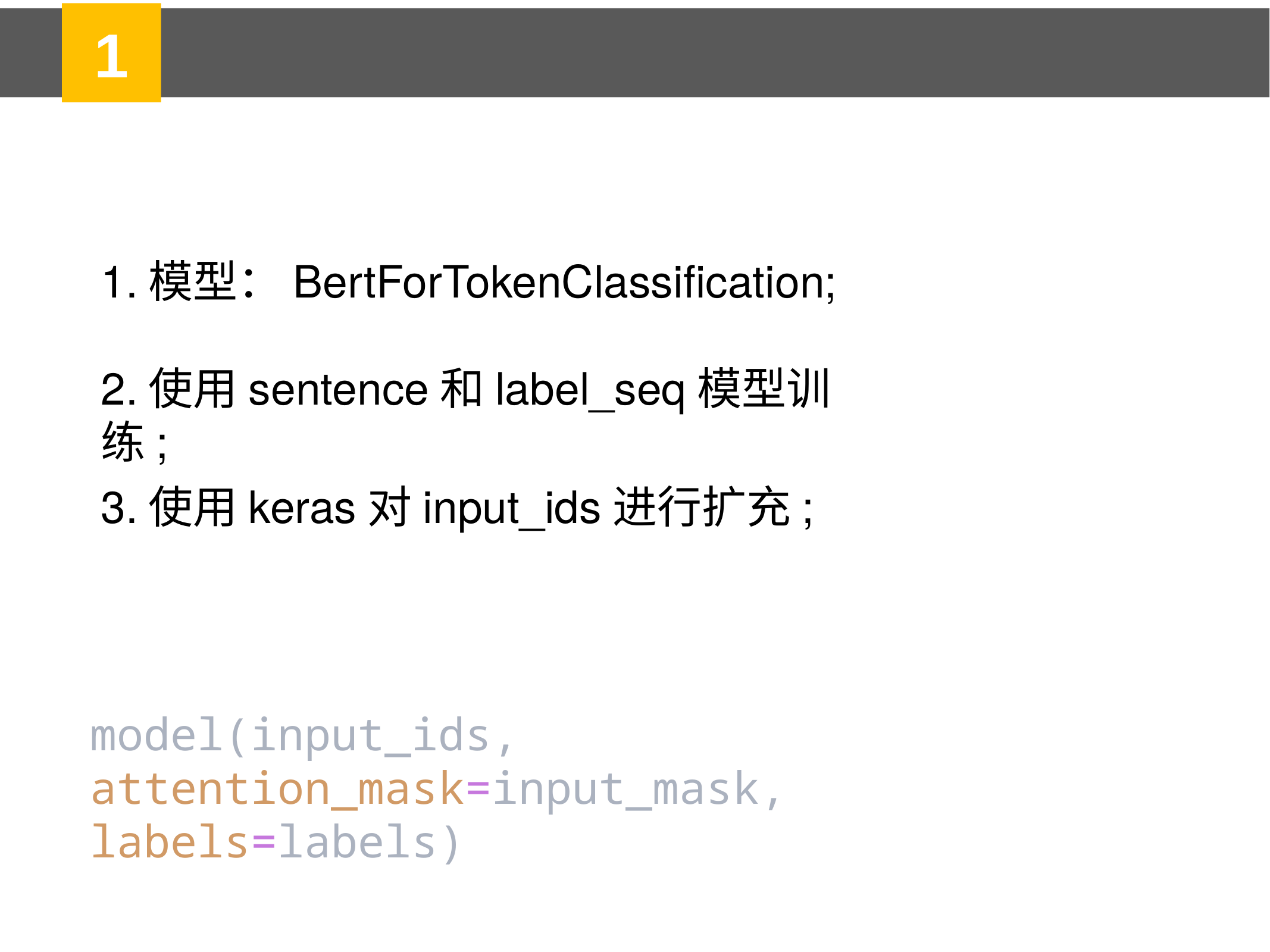

1

1.模型：BertForTokenClassification;

2.使用sentence和label_seq模型训练;

3.使用keras对input_ids进行扩充;

model(input_ids, attention_mask=input_mask,
labels=labels)